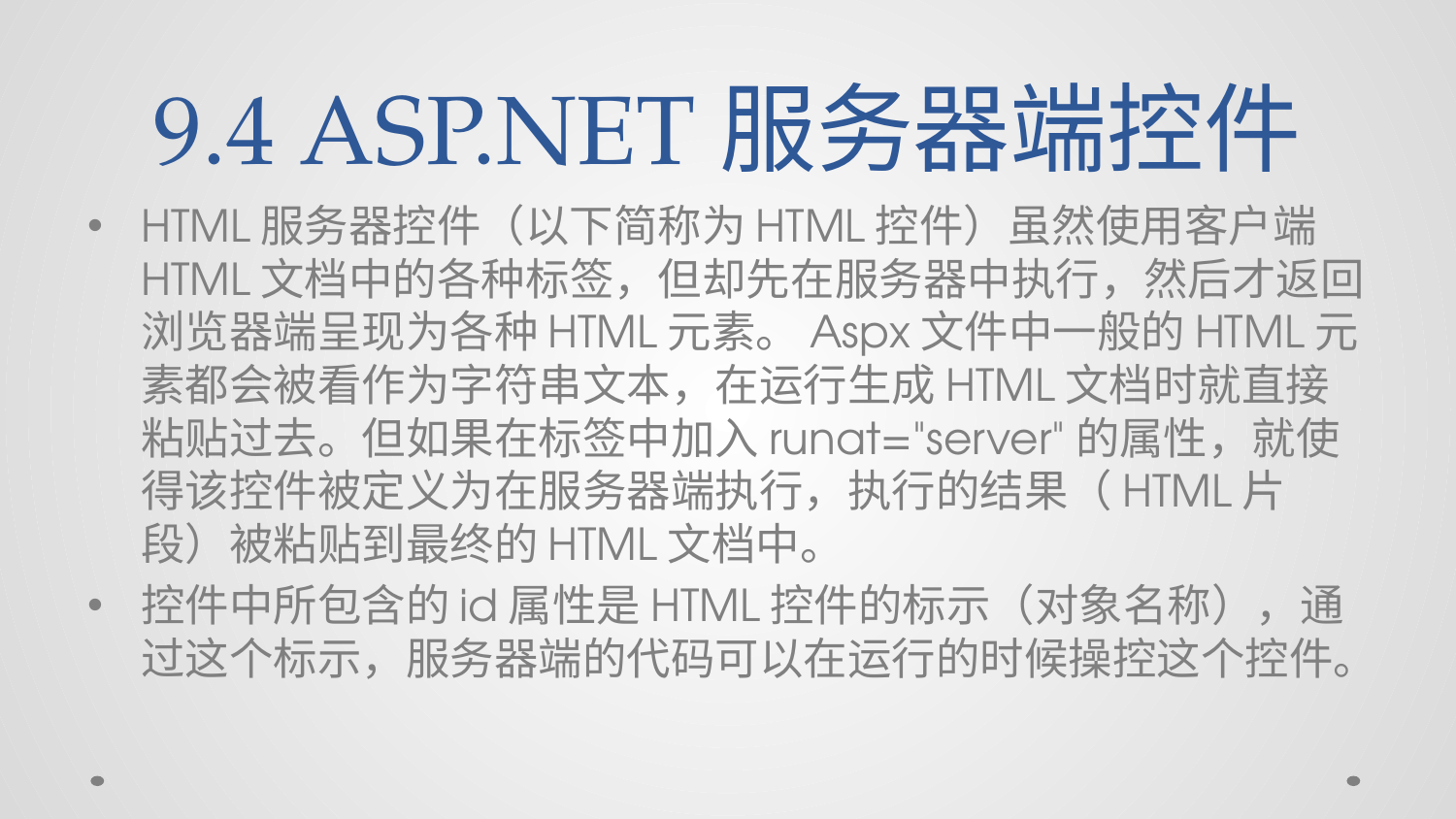

# 9.4 ASP.NET服务器端控件
HTML服务器控件（以下简称为HTML控件）虽然使用客户端HTML文档中的各种标签，但却先在服务器中执行，然后才返回浏览器端呈现为各种HTML元素。Aspx文件中一般的HTML元素都会被看作为字符串文本，在运行生成HTML文档时就直接粘贴过去。但如果在标签中加入runat="server"的属性，就使得该控件被定义为在服务器端执行，执行的结果（HTML片段）被粘贴到最终的HTML文档中。
控件中所包含的id属性是HTML控件的标示（对象名称），通过这个标示，服务器端的代码可以在运行的时候操控这个控件。